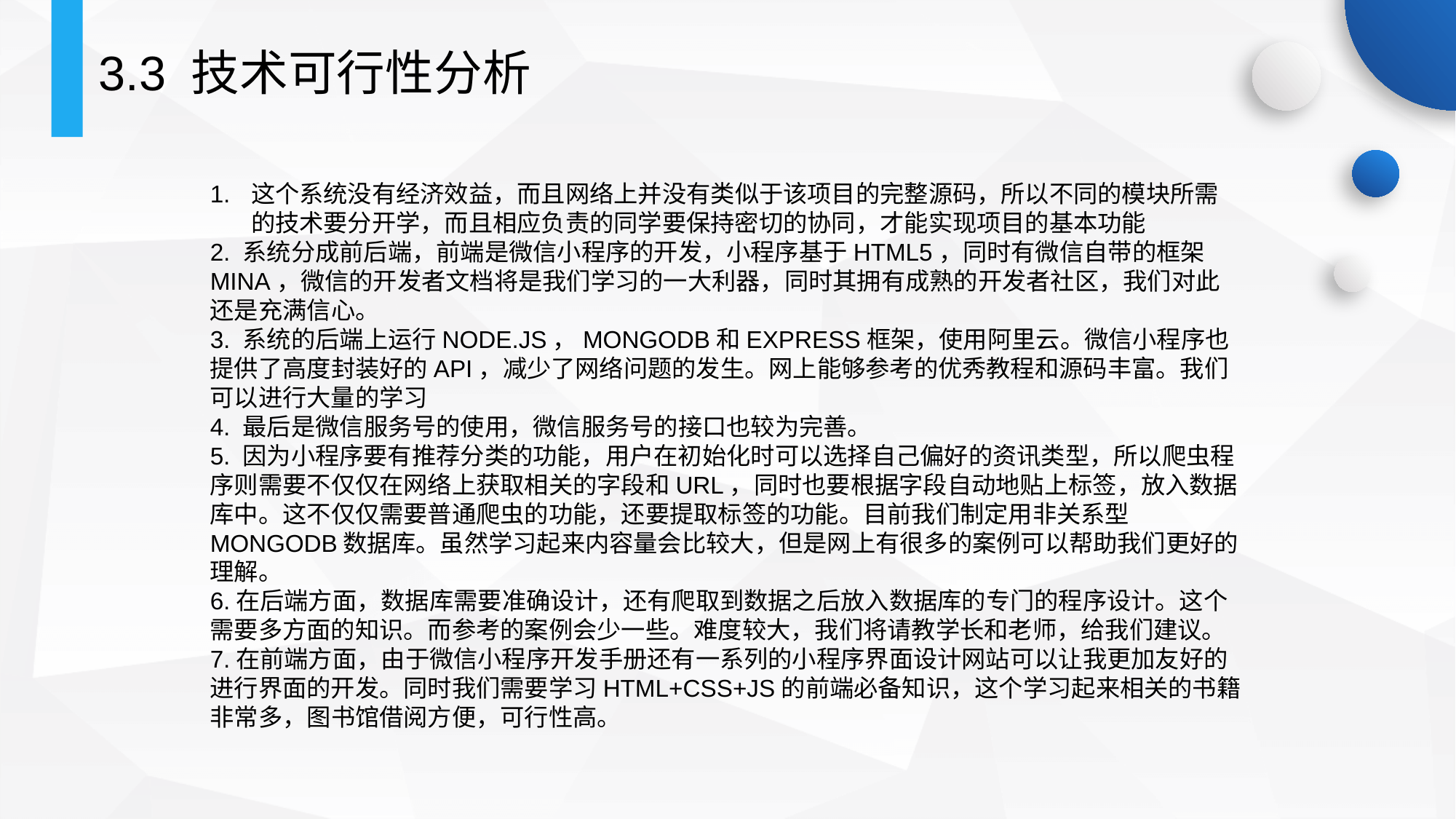

3.3 技术可行性分析

这个系统没有经济效益，而且网络上并没有类似于该项目的完整源码，所以不同的模块所需的技术要分开学，而且相应负责的同学要保持密切的协同，才能实现项目的基本功能
2. 系统分成前后端，前端是微信小程序的开发，小程序基于HTML5，同时有微信自带的框架MINA，微信的开发者文档将是我们学习的一大利器，同时其拥有成熟的开发者社区，我们对此还是充满信心。
3. 系统的后端上运行NODE.JS，MONGODB和EXPRESS框架，使用阿里云。微信小程序也提供了高度封装好的API，减少了网络问题的发生。网上能够参考的优秀教程和源码丰富。我们可以进行大量的学习
4. 最后是微信服务号的使用，微信服务号的接口也较为完善。
5. 因为小程序要有推荐分类的功能，用户在初始化时可以选择自己偏好的资讯类型，所以爬虫程序则需要不仅仅在网络上获取相关的字段和URL，同时也要根据字段自动地贴上标签，放入数据库中。这不仅仅需要普通爬虫的功能，还要提取标签的功能。目前我们制定用非关系型MONGODB数据库。虽然学习起来内容量会比较大，但是网上有很多的案例可以帮助我们更好的理解。
6.在后端方面，数据库需要准确设计，还有爬取到数据之后放入数据库的专门的程序设计。这个需要多方面的知识。而参考的案例会少一些。难度较大，我们将请教学长和老师，给我们建议。
7.在前端方面，由于微信小程序开发手册还有一系列的小程序界面设计网站可以让我更加友好的进行界面的开发。同时我们需要学习HTML+CSS+JS的前端必备知识，这个学习起来相关的书籍非常多，图书馆借阅方便，可行性高。